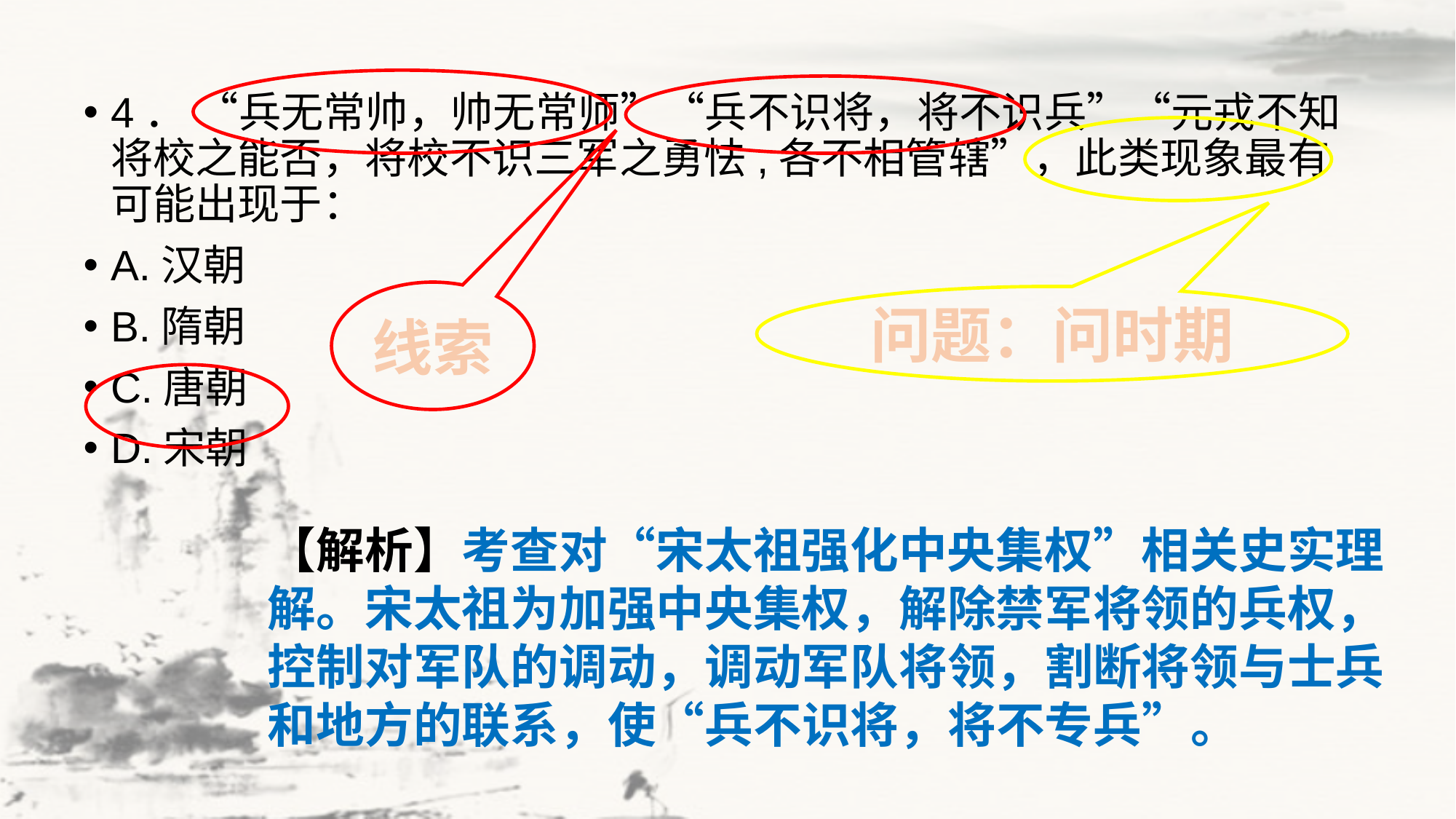

4． “兵无常帅，帅无常师”“兵不识将，将不识兵”“元戎不知将校之能否，将校不识三军之勇怯,各不相管辖”，此类现象最有可能出现于：
A.汉朝
B.隋朝
C.唐朝
D.宋朝

线索
问题：问时期

【解析】考查对“宋太祖强化中央集权”相关史实理解。宋太祖为加强中央集权，解除禁军将领的兵权，控制对军队的调动，调动军队将领，割断将领与士兵和地方的联系，使“兵不识将，将不专兵”。